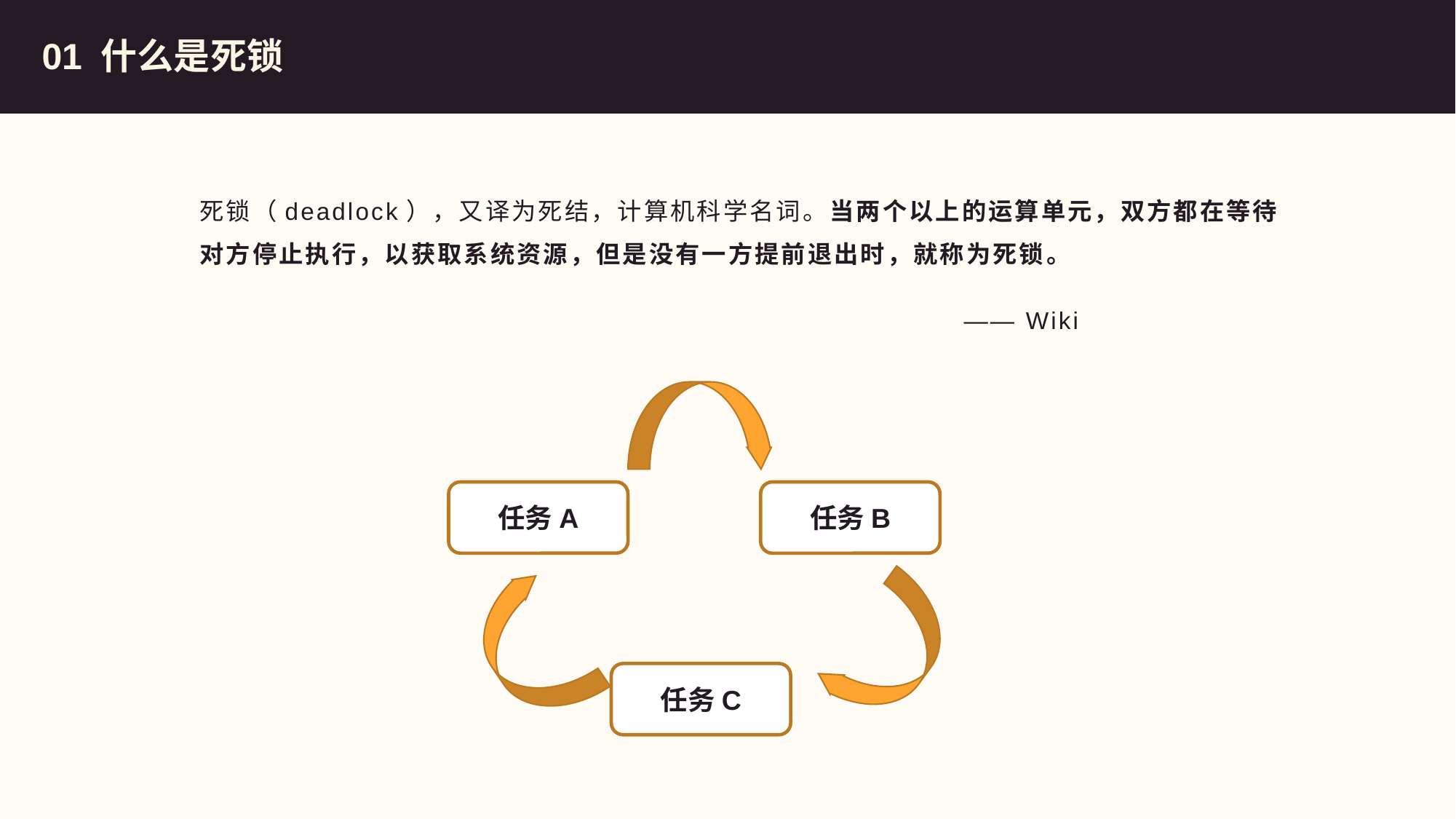

总结
01 什么是死锁
死锁（deadlock），又译为死结，计算机科学名词。当两个以上的运算单元，双方都在等待对方停止执行，以获取系统资源，但是没有一方提前退出时，就称为死锁。
							—— Wiki

任务A
任务B

任务C